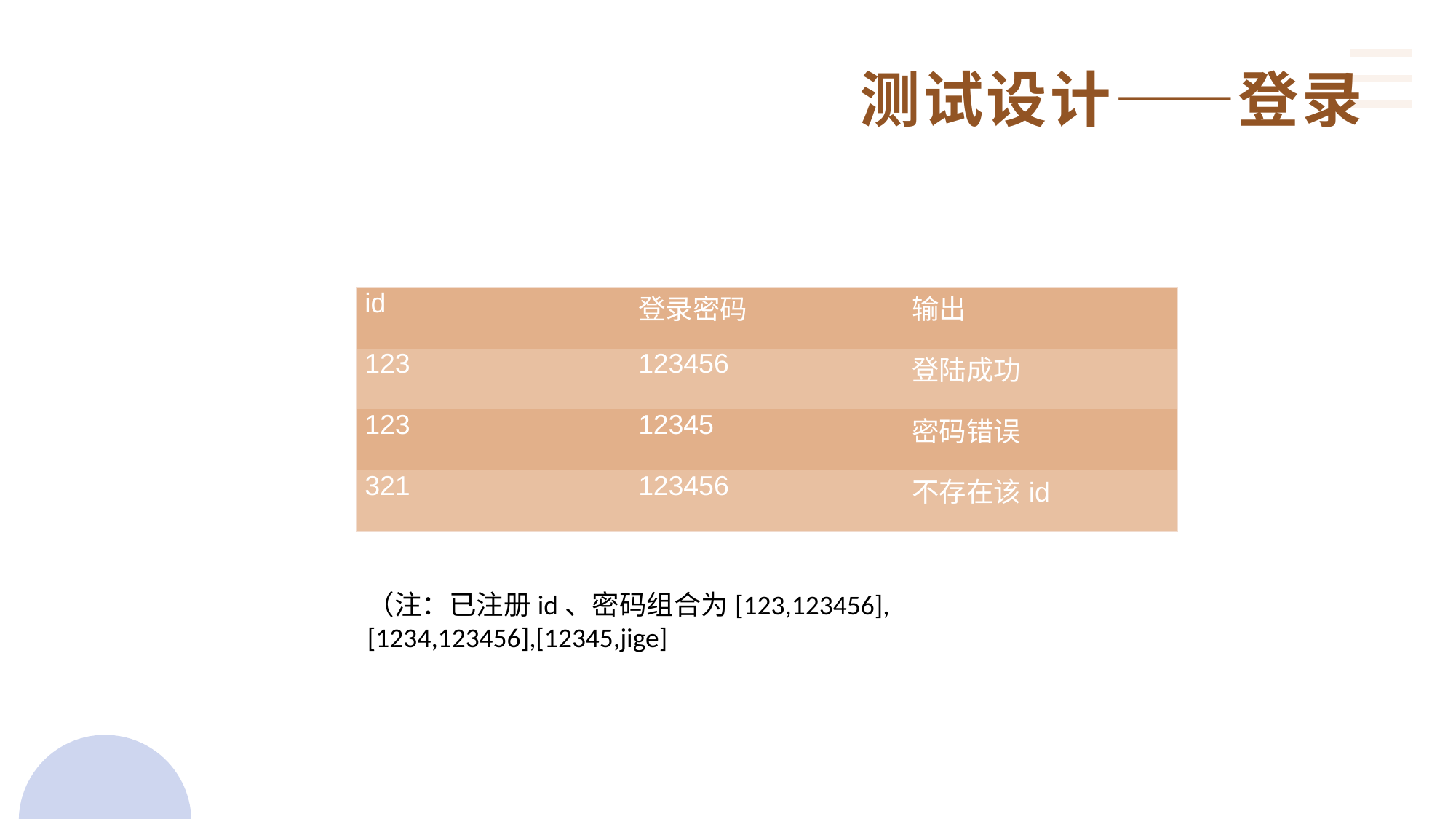

测试设计——登录
| id | 登录密码 | 输出 |
| --- | --- | --- |
| 123 | 123456 | 登陆成功 |
| 123 | 12345 | 密码错误 |
| 321 | 123456 | 不存在该id |
（注：已注册id、密码组合为[123,123456],[1234,123456],[12345,jige]